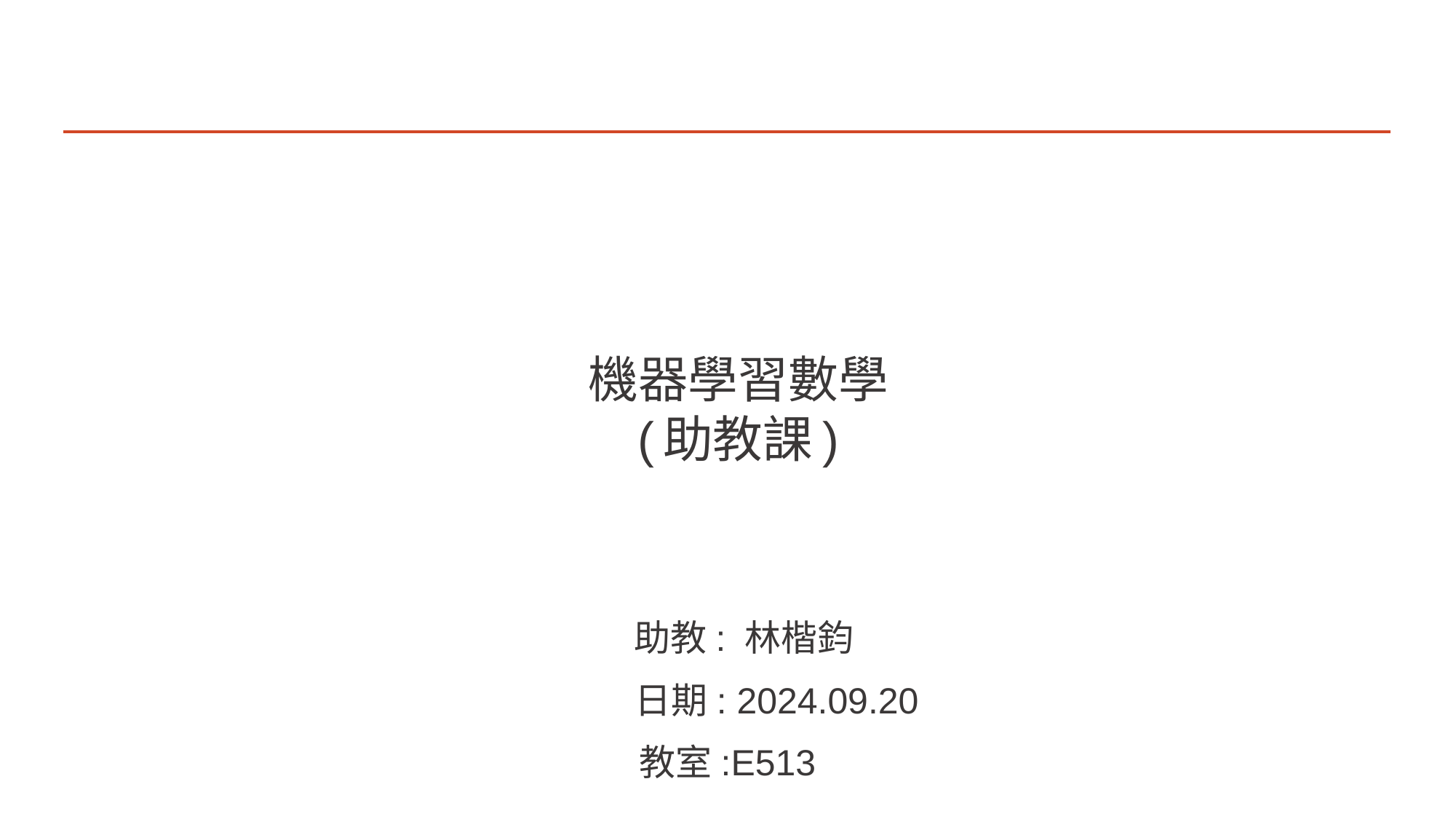

機器學習數學
(助教課)
   助教: 林楷鈞
           日期: 2024.09.20
教室:E513